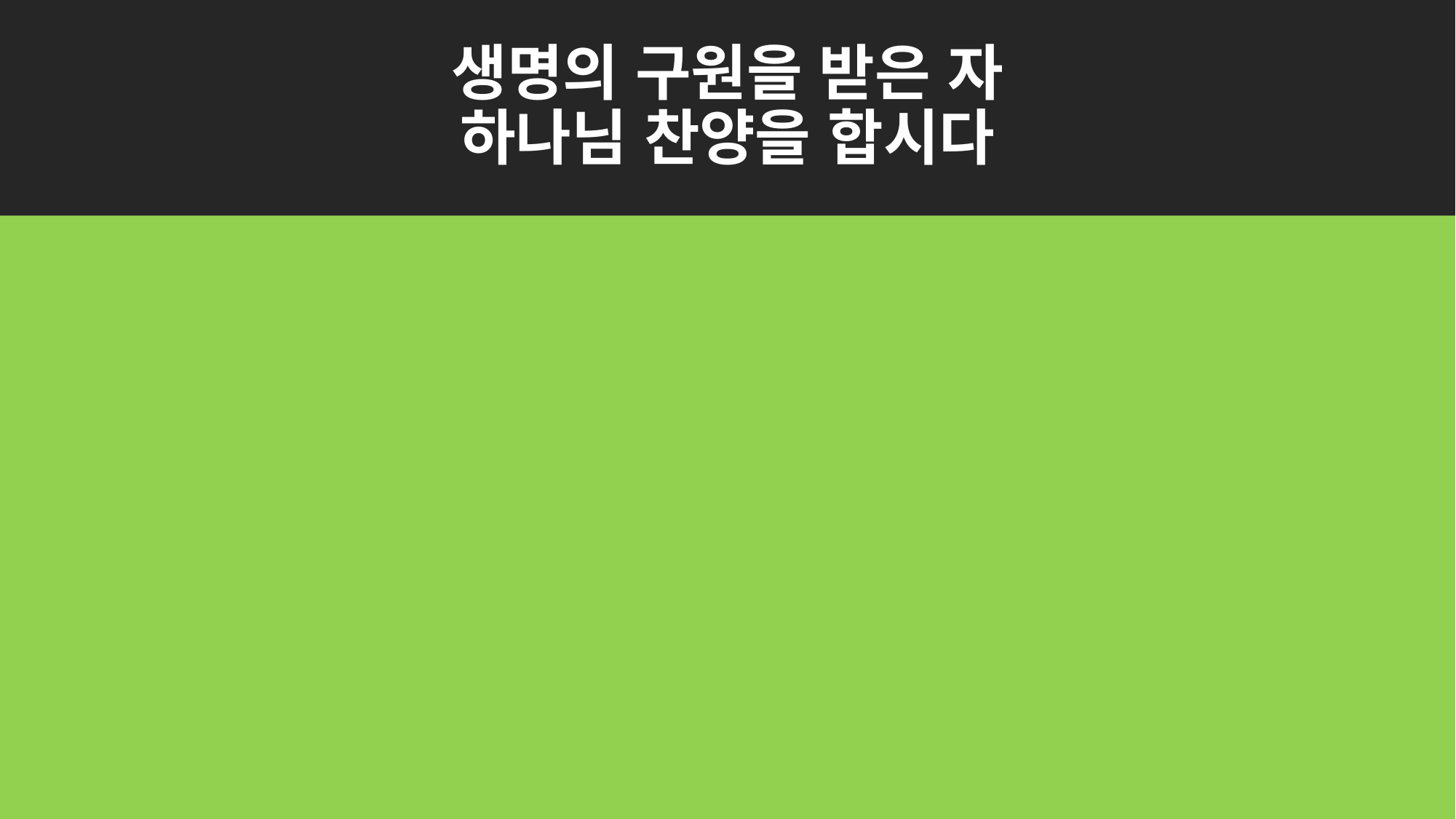

# 생명의 구원을 받은 자 하나님 찬양을 합시다